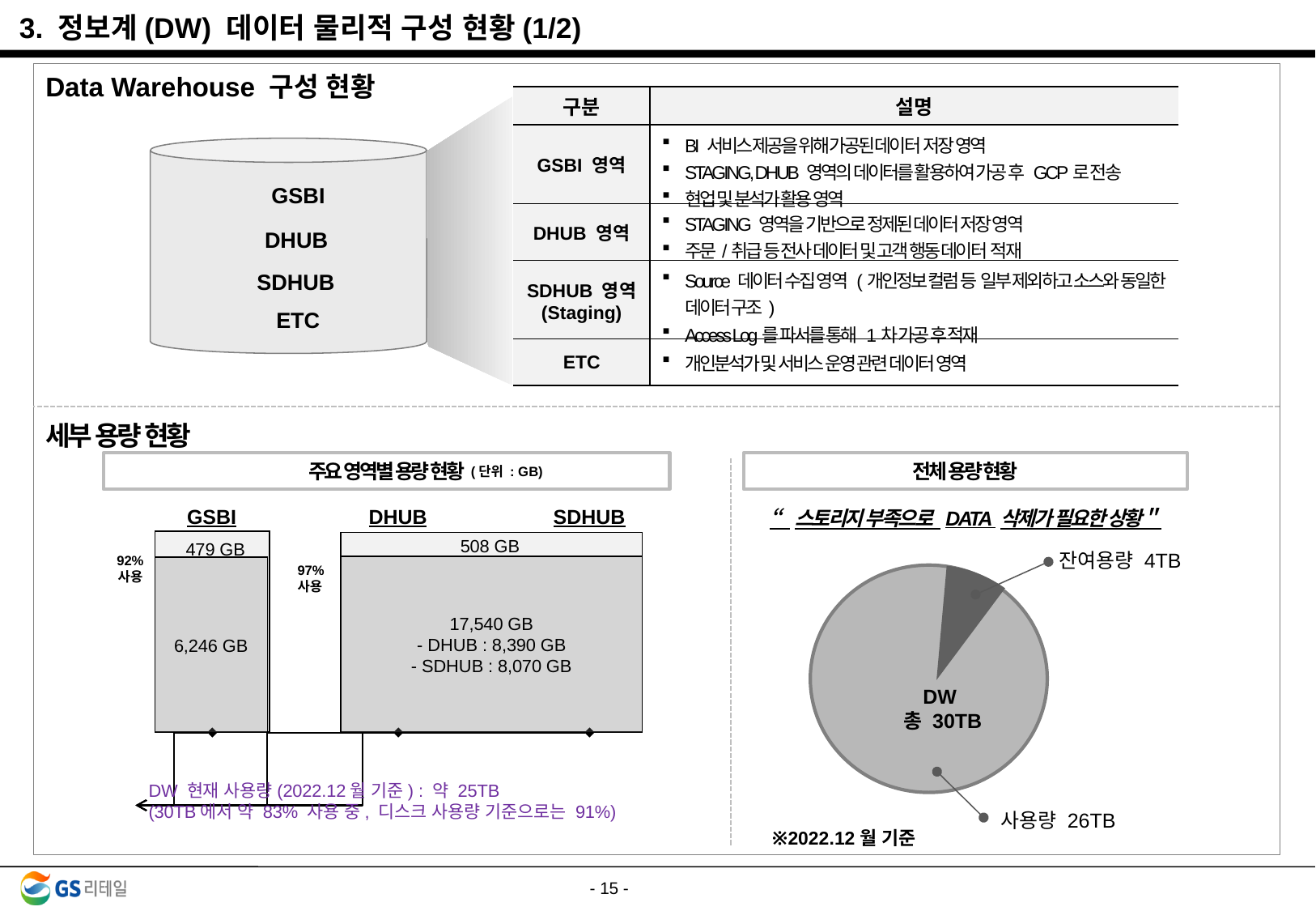

3. 정보계(DW) 데이터 물리적 구성 현황(1/2)
Data Warehouse 구성 현황
| 구분 | 설명 |
| --- | --- |
| GSBI 영역 | BI 서비스 제공을 위해 가공된 데이터 저장 영역 STAGING, DHUB 영역의 데이터를 활용하여 가공 후 GCP로 전송 현업 및 분석가 활용 영역 |
| DHUB 영역 | STAGING 영역을 기반으로 정제된 데이터 저장 영역 주문/취급 등 전사 데이터 및 고객 행동 데이터  적재 |
| SDHUB 영역 (Staging) | Source 데이터 수집 영역 (개인정보 컬럼 등  일부 제외하고 소스와 동일한 데이터 구조)  Access Log를 파서를 통해 1차 가공 후 적재 |
| ETC | 개인분석가 및 서비스 운영 관련 데이터 영역 |

GSBI

DHUB
SDHUB
ETC
세부 용량 현황
주요 영역별 용량 현황
전체 용량 현황
(단위 : GB)
“스토리지 부족으로  DATA 삭제가 필요한 상황＂
GSBI
DHUB
SDHUB
508 GB

479 GB

잔여용량 4TB
92%
사용
97%
사용
17,540 GB
- DHUB : 8,390 GB
- SDHUB : 8,070 GB
6,246 GB

DW
총 30TB
DW 현재 사용량(2022.12월 기준) : 약 25TB
(30TB에서 약 83% 사용 중, 디스크 사용량 기준으로는 91%)
사용량 26TB
※2022.12월 기준
- 15 -